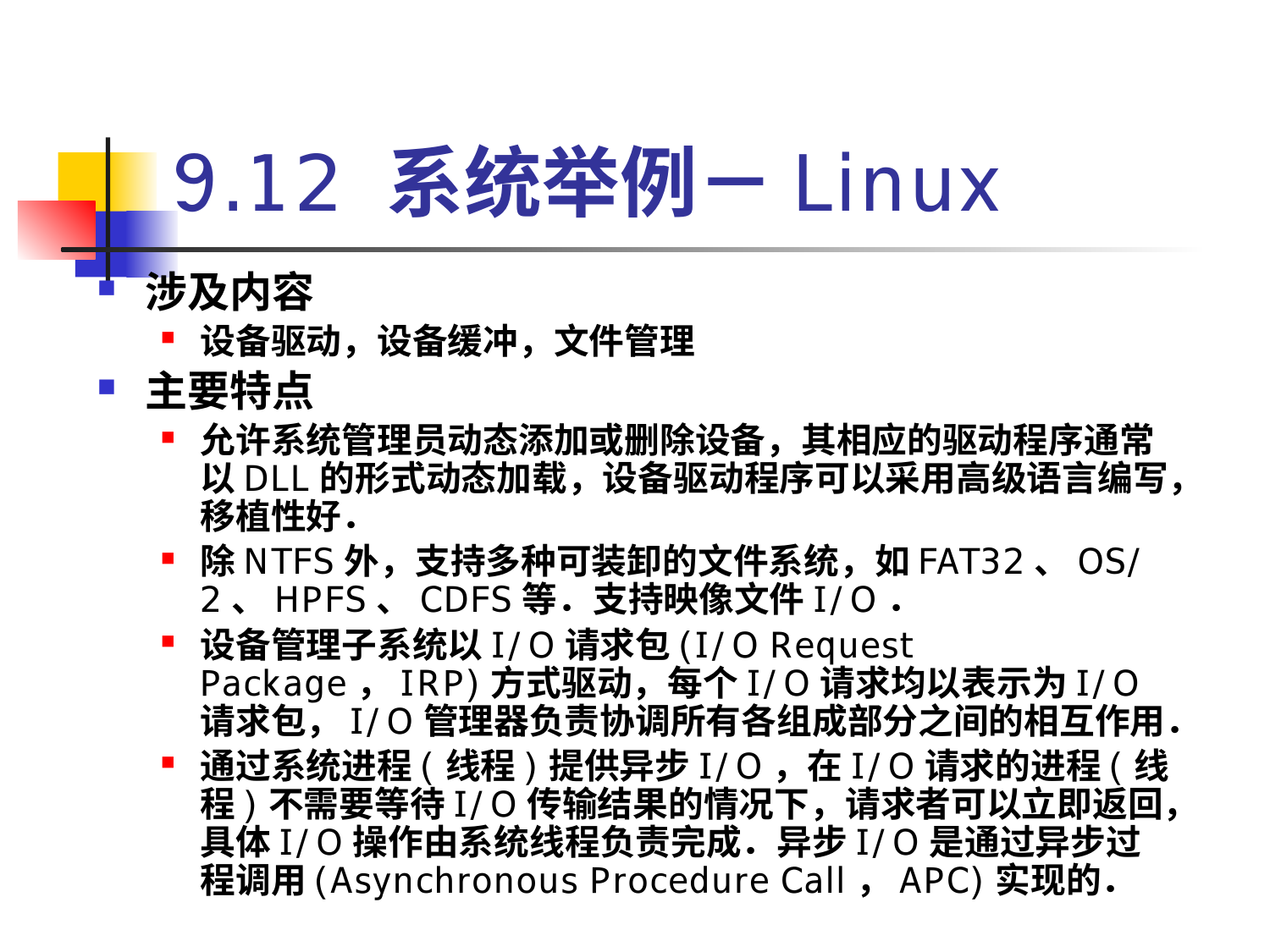

# 9.12 系统举例－Linux
涉及内容
设备驱动，设备缓冲，文件管理
主要特点
允许系统管理员动态添加或删除设备，其相应的驱动程序通常以DLL的形式动态加载，设备驱动程序可以采用高级语言编写，移植性好．
除NTFS外，支持多种可装卸的文件系统，如FAT32、OS/2、HPFS、CDFS等．支持映像文件I/O．
设备管理子系统以I/O请求包(I/O Request Package，IRP)方式驱动，每个I/O请求均以表示为I/O请求包，I/O管理器负责协调所有各组成部分之间的相互作用．
通过系统进程(线程)提供异步I/O，在I/O请求的进程(线程)不需要等待I/O传输结果的情况下，请求者可以立即返回，具体I/O操作由系统线程负责完成．异步I/O是通过异步过程调用(Asynchronous Procedure Call，APC)实现的．